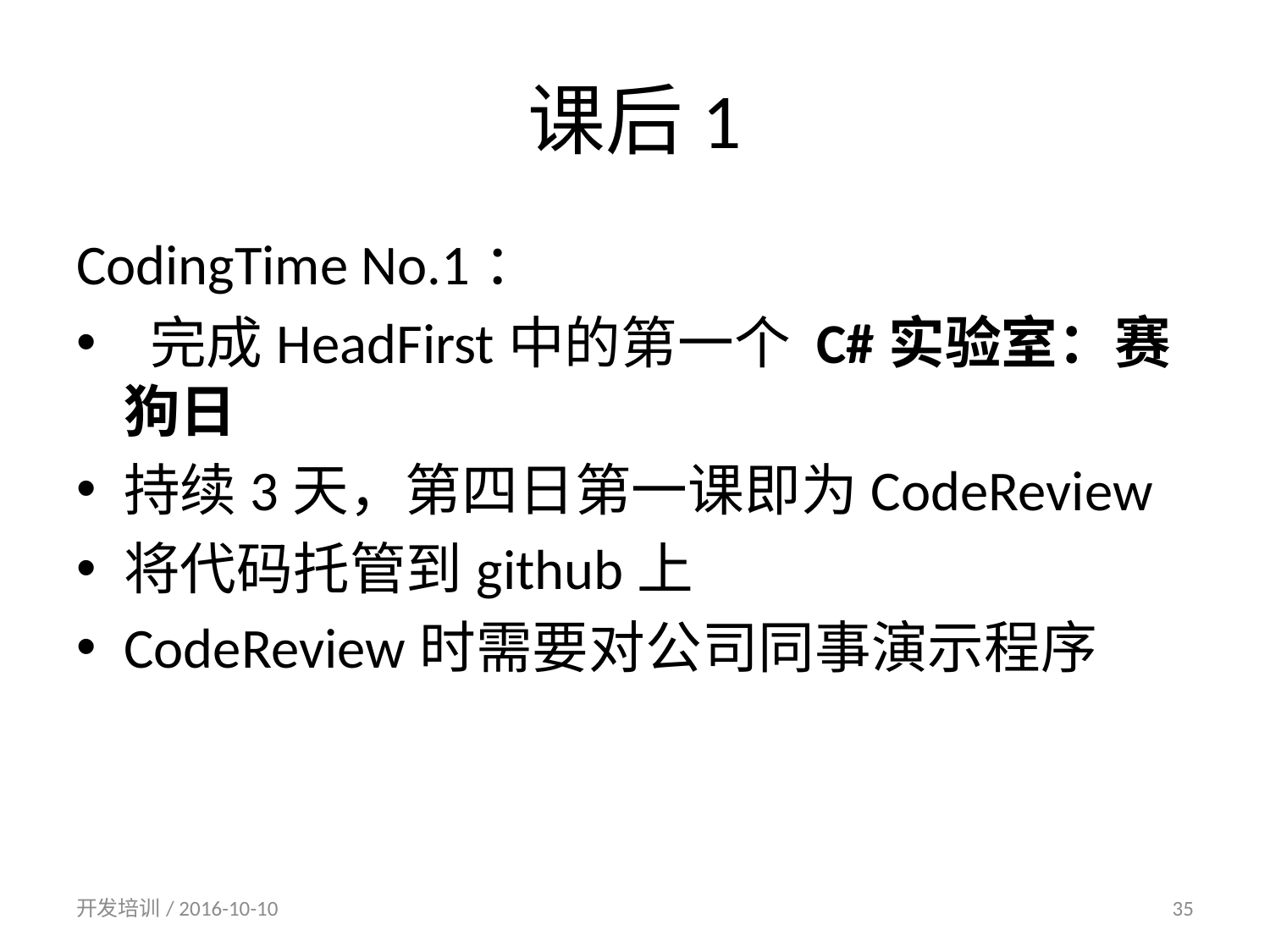

# 课后1
CodingTime No.1：
 完成HeadFirst中的第一个 C#实验室：赛狗日
持续3天，第四日第一课即为CodeReview
将代码托管到github上
CodeReview时需要对公司同事演示程序
开发培训/ 2016-10-10
35